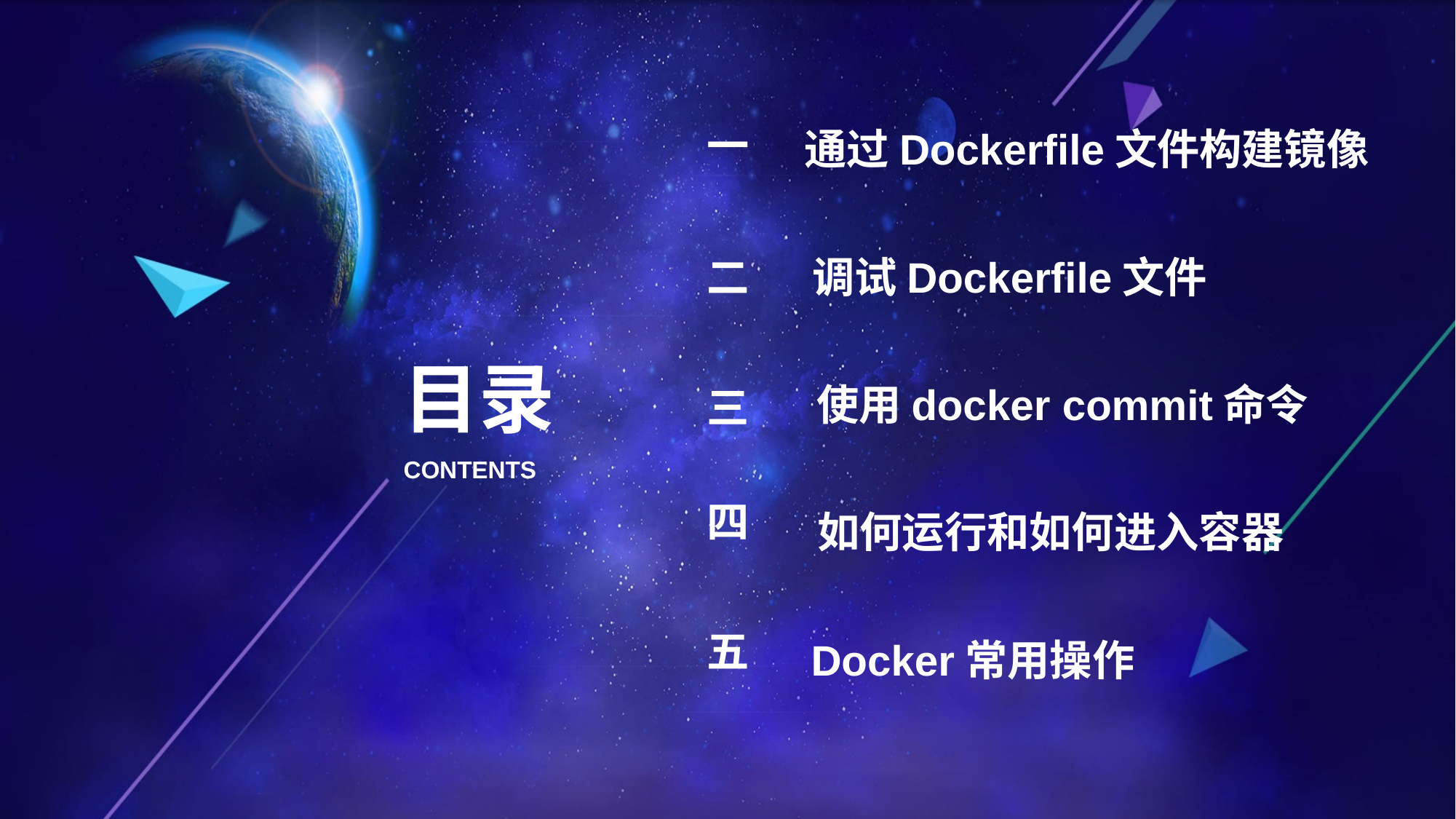

一
通过Dockerfile文件构建镜像
调试Dockerfile文件
二
三
目录
使用docker commit命令
CONTENTS
四
五
如何运行和如何进入容器
Docker常用操作